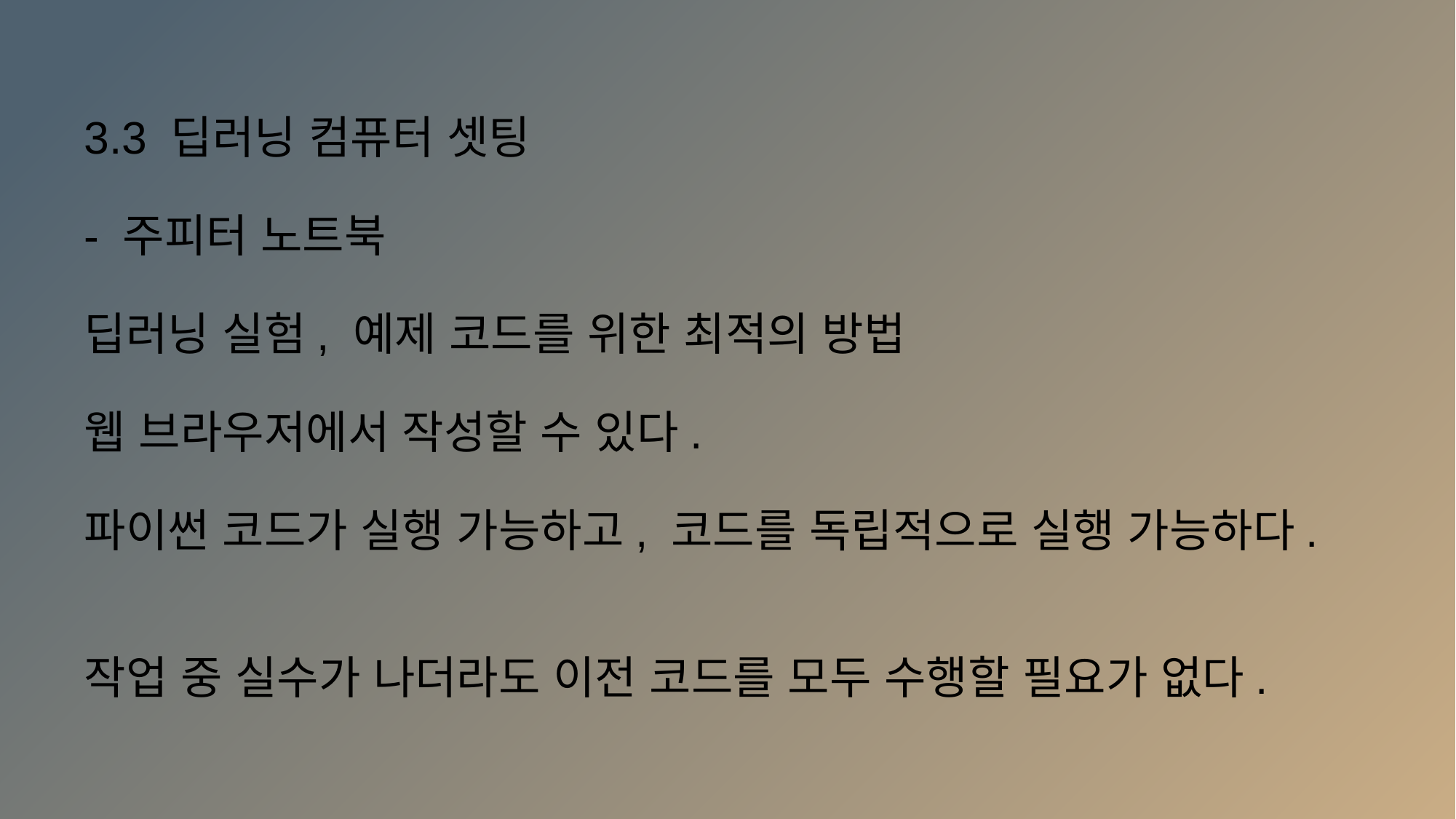

# 3.3 딥러닝 컴퓨터 셋팅 - 주피터 노트북 딥러닝 실험, 예제 코드를 위한 최적의 방법 웹 브라우저에서 작성할 수 있다. 파이썬 코드가 실행 가능하고, 코드를 독립적으로 실행 가능하다. 작업 중 실수가 나더라도 이전 코드를 모두 수행할 필요가 없다.